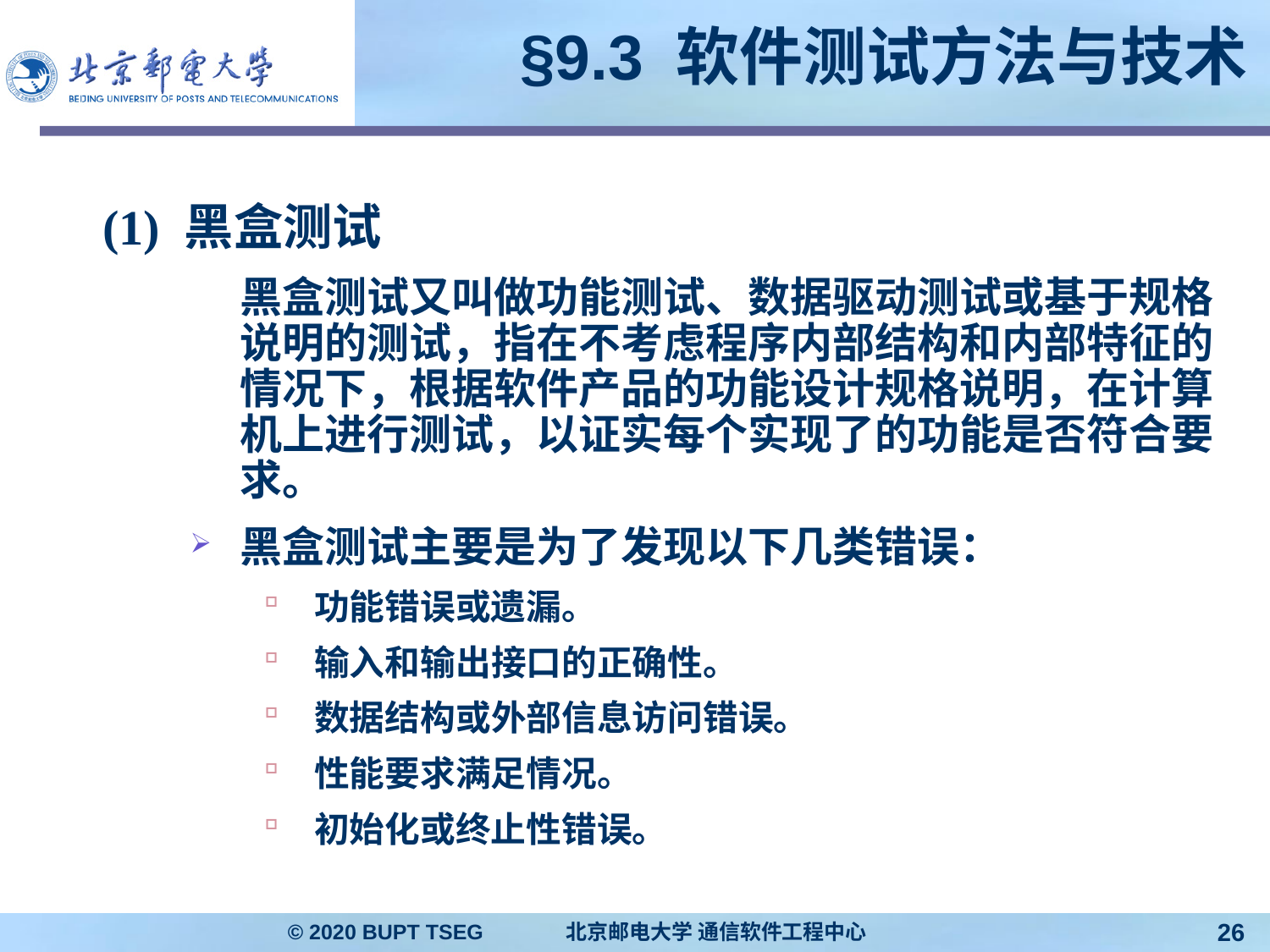

# §9.3 软件测试方法与技术
(1) 黑盒测试
	黑盒测试又叫做功能测试、数据驱动测试或基于规格说明的测试，指在不考虑程序内部结构和内部特征的情况下，根据软件产品的功能设计规格说明，在计算机上进行测试，以证实每个实现了的功能是否符合要求。
黑盒测试主要是为了发现以下几类错误：
功能错误或遗漏。
输入和输出接口的正确性。
数据结构或外部信息访问错误。
性能要求满足情况。
初始化或终止性错误。
© 2020 BUPT TSEG             北京邮电大学 通信软件工程中心